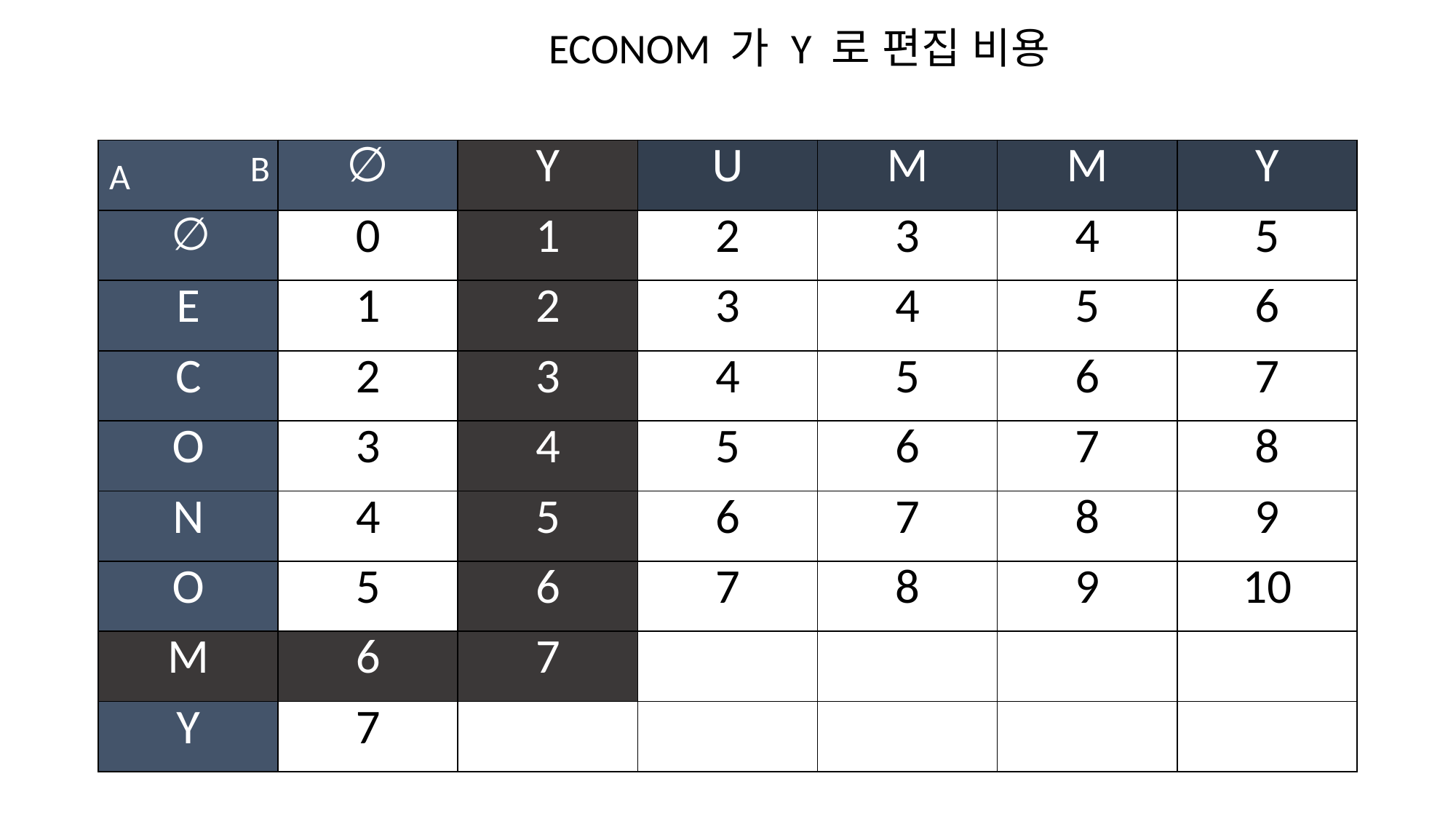

ECONOM 가 Y 로 편집 비용
|  | ∅ | Y | U | M | M | Y |
| --- | --- | --- | --- | --- | --- | --- |
| ∅ | 0 | 1 | 2 | 3 | 4 | 5 |
| E | 1 | 2 | 3 | 4 | 5 | 6 |
| C | 2 | 3 | 4 | 5 | 6 | 7 |
| O | 3 | 4 | 5 | 6 | 7 | 8 |
| N | 4 | 5 | 6 | 7 | 8 | 9 |
| O | 5 | 6 | 7 | 8 | 9 | 10 |
| M | 6 | 7 |  |  |  |  |
| Y | 7 |  |  |  |  |  |
B
A